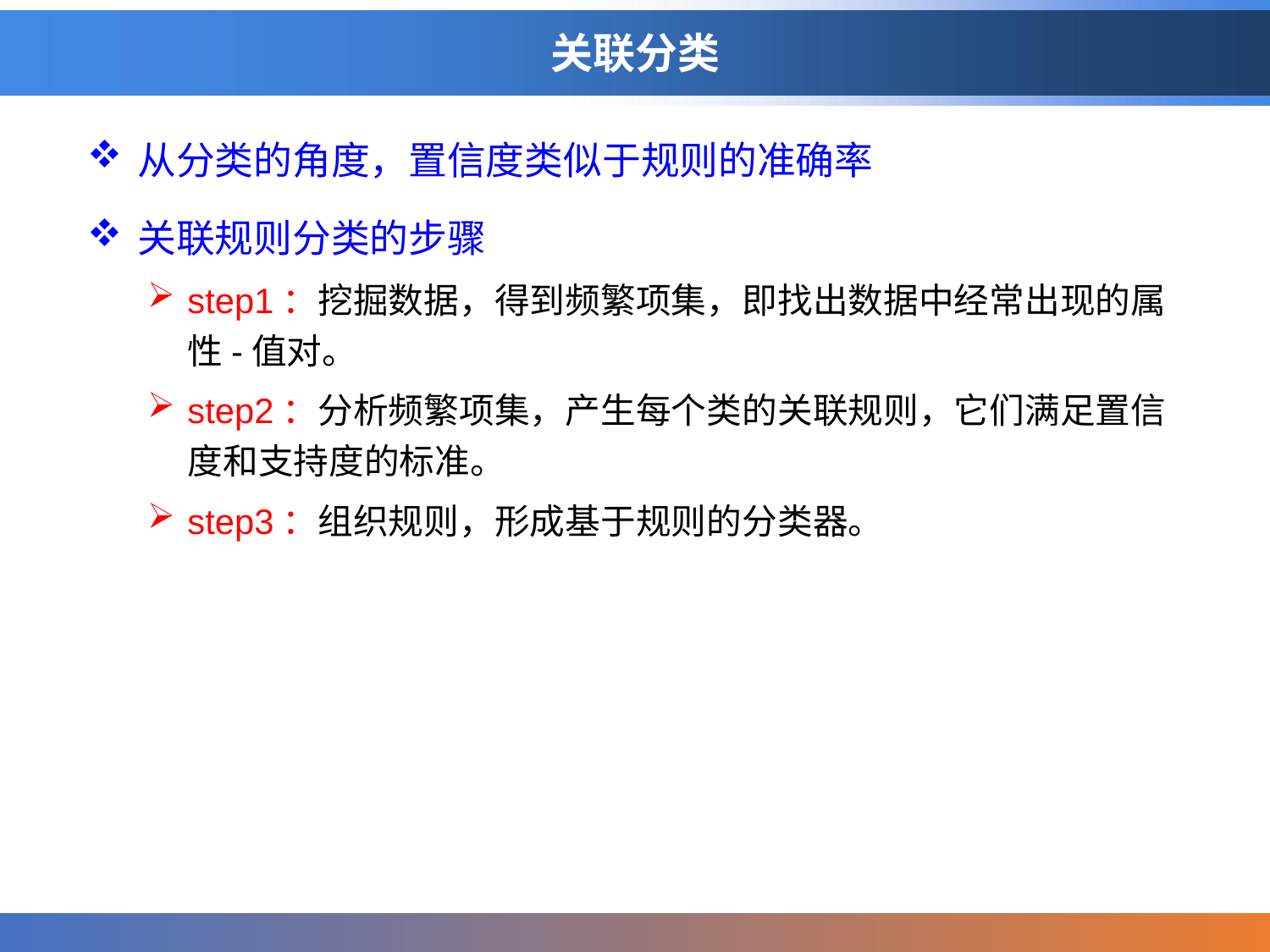

# 关联分类
从分类的角度，置信度类似于规则的准确率
关联规则分类的步骤
step1：挖掘数据，得到频繁项集，即找出数据中经常出现的属性-值对。
step2：分析频繁项集，产生每个类的关联规则，它们满足置信度和支持度的标准。
step3：组织规则，形成基于规则的分类器。